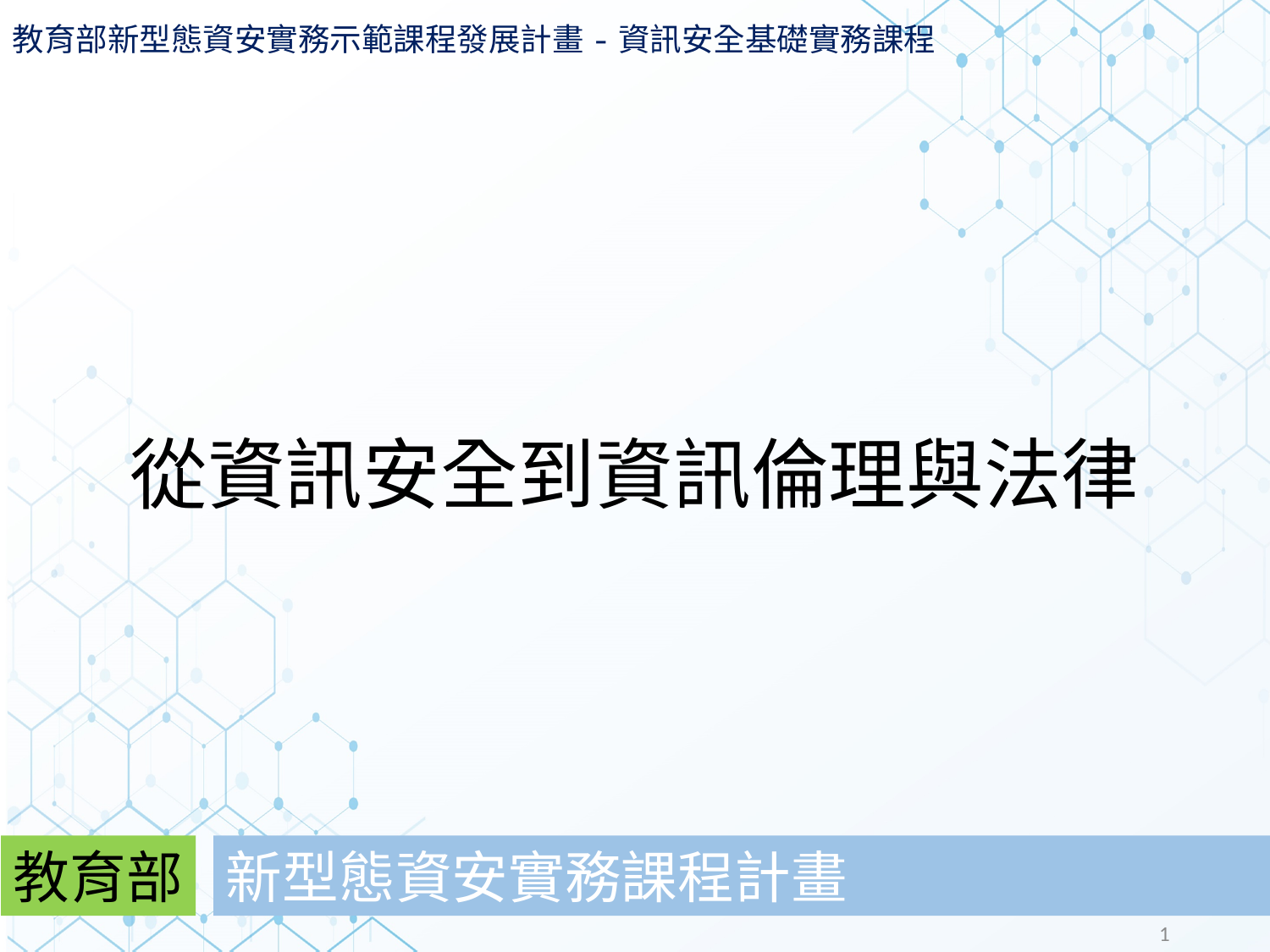

教育部新型態資安實務示範課程發展計畫-資訊安全基礎實務課程
# 從資訊安全到資訊倫理與法律
教育部
新型態資安實務課程計畫
1